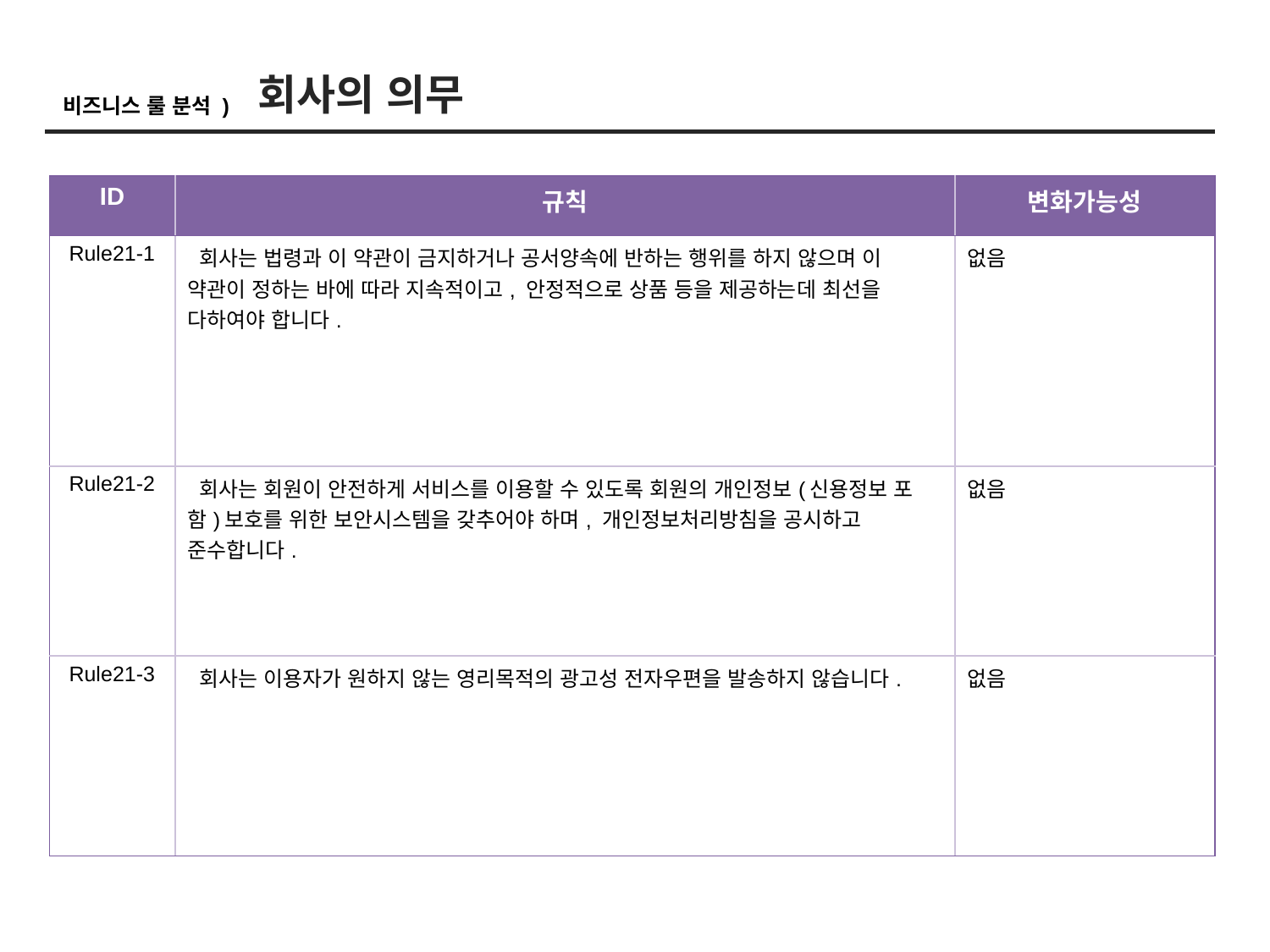

회사의 의무
비즈니스 룰 분석 )
| ID | 규칙 | 변화가능성 |
| --- | --- | --- |
| Rule21-1 | 회사는 법령과 이 약관이 금지하거나 공서양속에 반하는 행위를 하지 않으며 이 약관이 정하는 바에 따라 지속적이고, 안정적으로 상품 등을 제공하는데 최선을 다하여야 합니다. | 없음 |
| Rule21-2 | 회사는 회원이 안전하게 서비스를 이용할 수 있도록 회원의 개인정보(신용정보 포함)보호를 위한 보안시스템을 갖추어야 하며, 개인정보처리방침을 공시하고 준수합니다. | 없음 |
| Rule21-3 | 회사는 이용자가 원하지 않는 영리목적의 광고성 전자우편을 발송하지 않습니다. | 없음 |